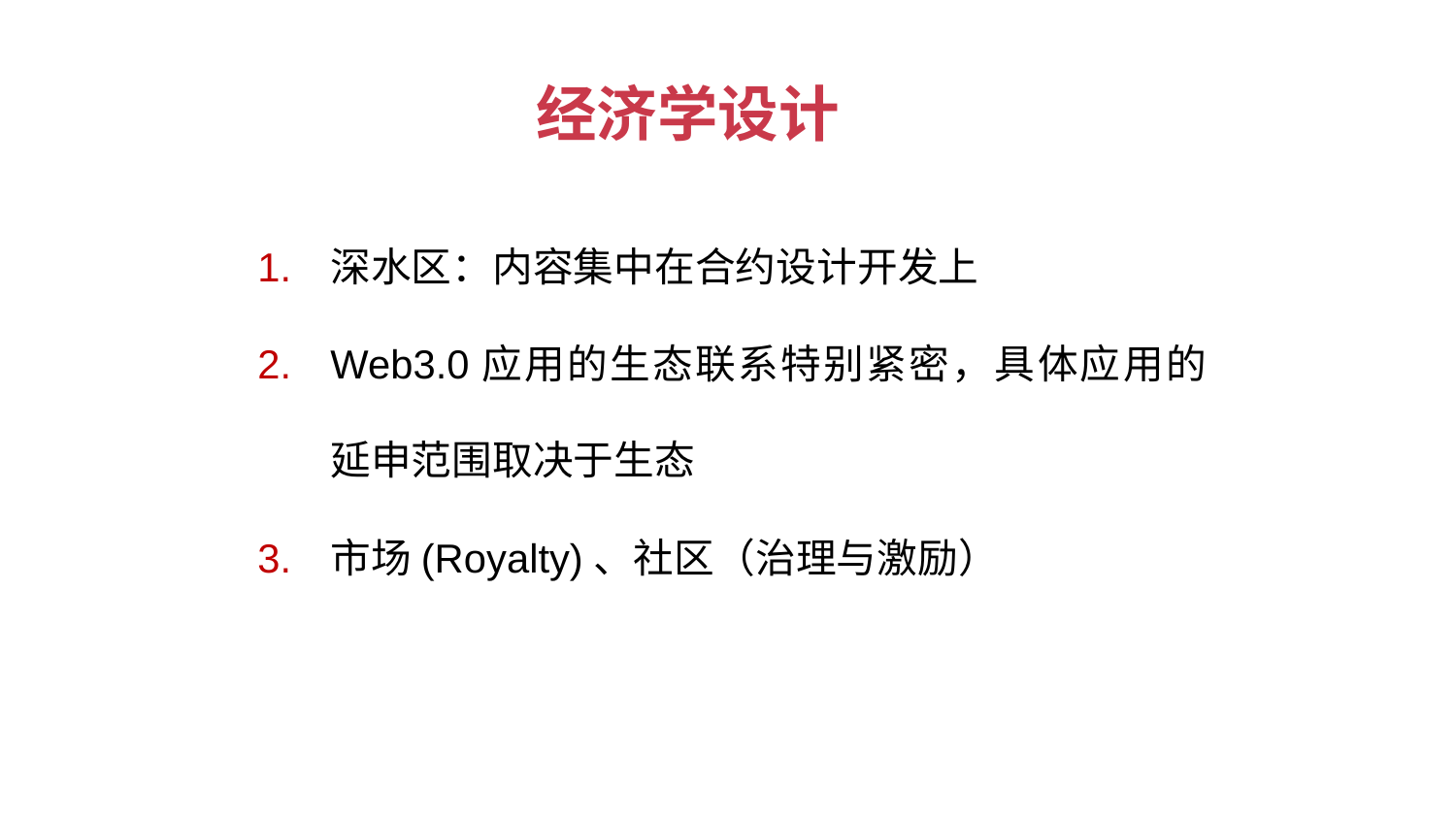

经济学设计
深水区：内容集中在合约设计开发上
Web3.0应用的生态联系特别紧密，具体应用的延申范围取决于生态
市场(Royalty)、社区（治理与激励）